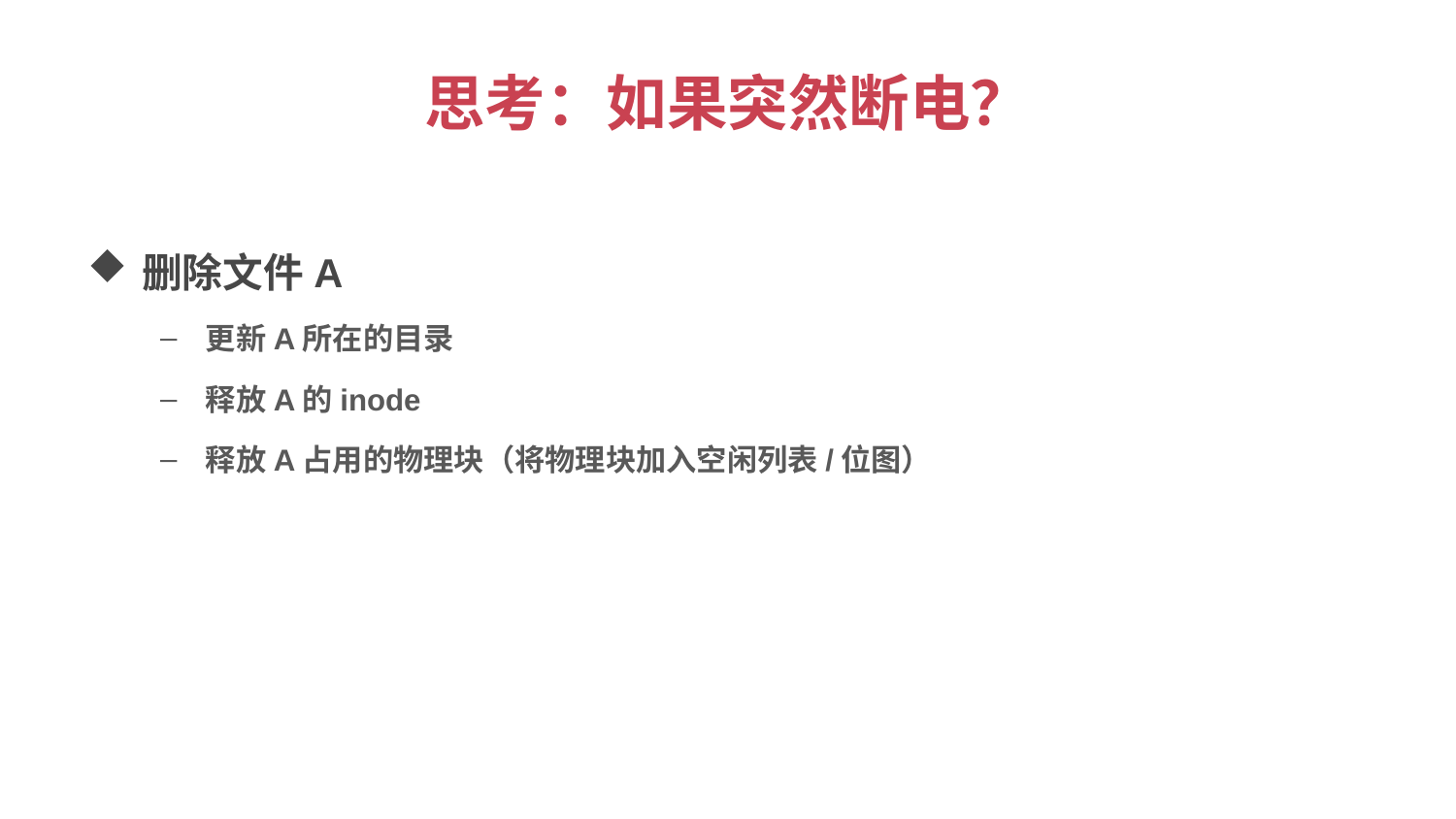

# 思考：如果突然断电？
删除文件A
更新A所在的目录
释放A的inode
释放A占用的物理块（将物理块加入空闲列表/位图）